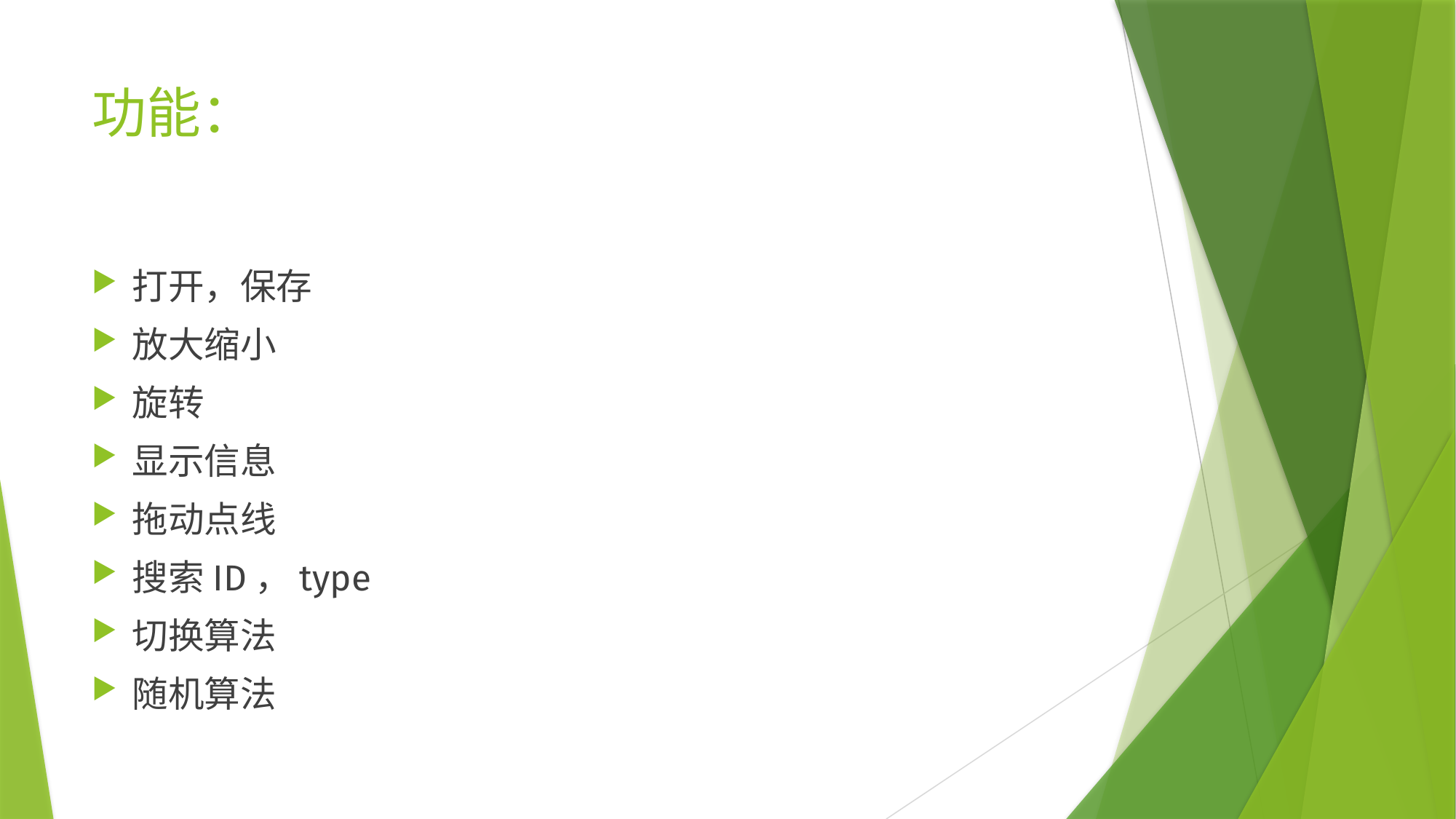

# 功能：
打开，保存
放大缩小
旋转
显示信息
拖动点线
搜索ID，type
切换算法
随机算法